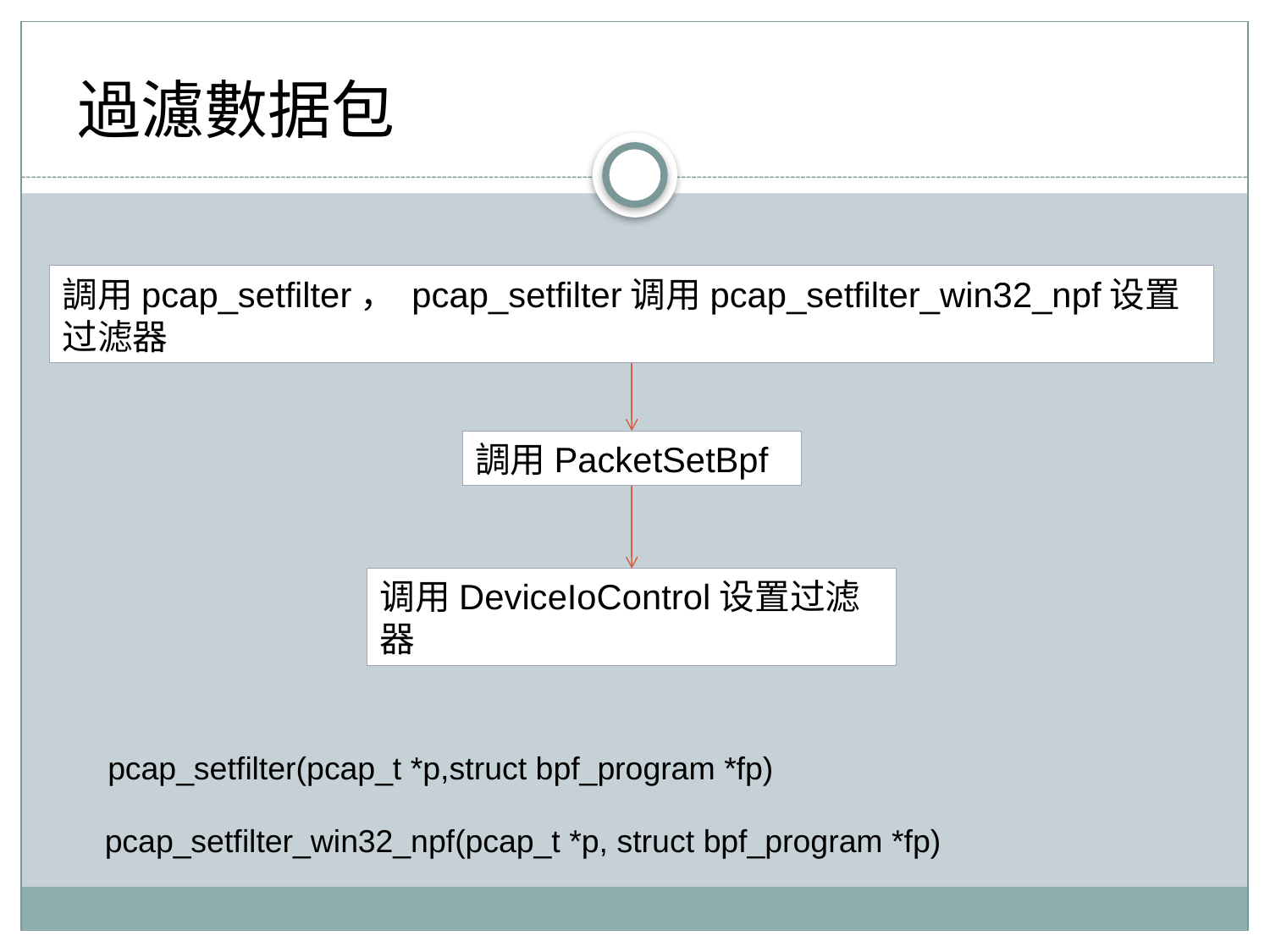

過濾數据包
調用pcap_setfilter， pcap_setfilter调用pcap_setfilter_win32_npf设置过滤器
調用PacketSetBpf
调用DeviceIoControl设置过滤器
pcap_setfilter(pcap_t *p,struct bpf_program *fp)
pcap_setfilter_win32_npf(pcap_t *p, struct bpf_program *fp)